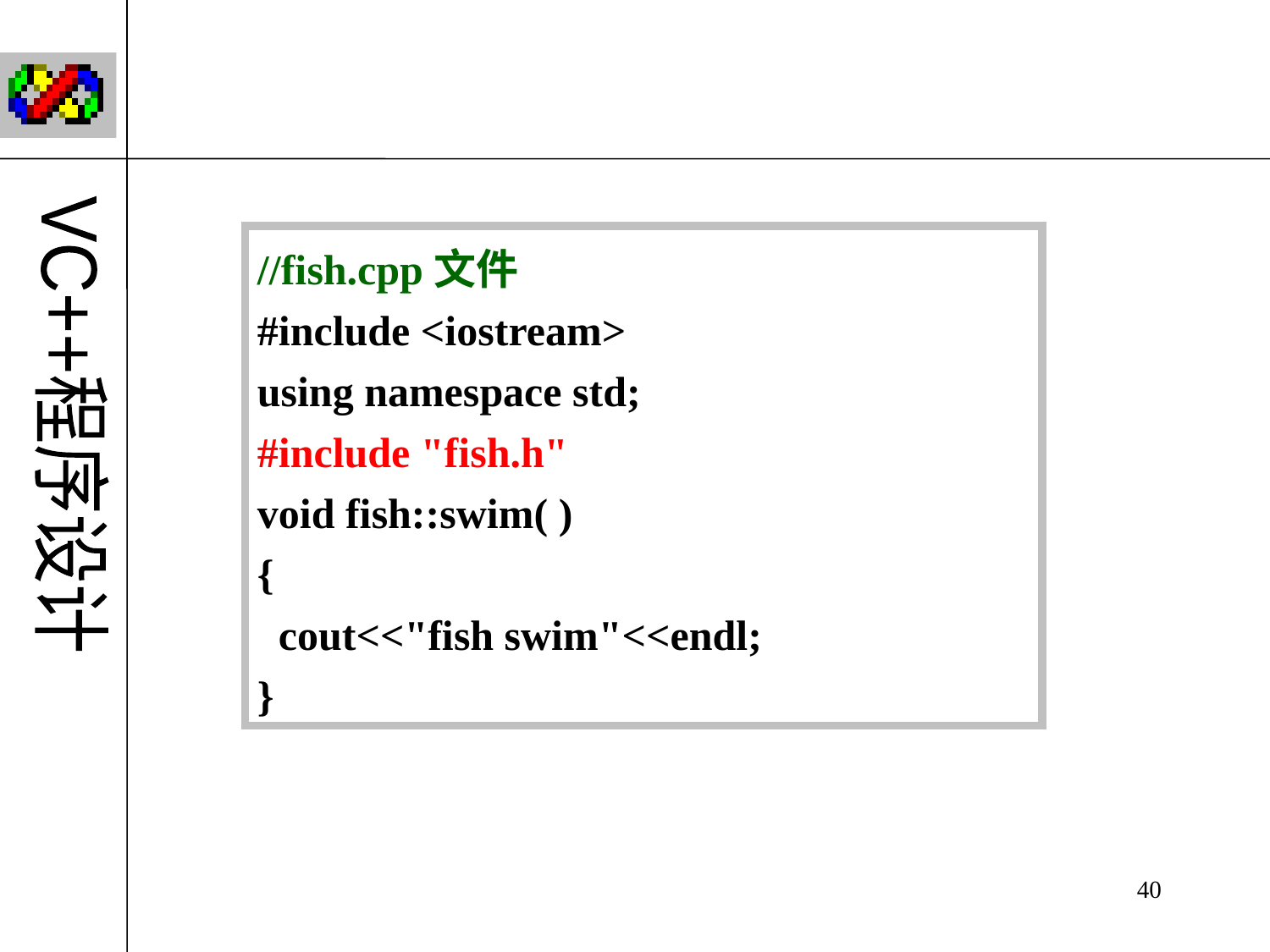

//fish.cpp文件
#include <iostream>
using namespace std;
#include "fish.h"
void fish::swim( )
{
  cout<<"fish swim"<<endl;
}
40